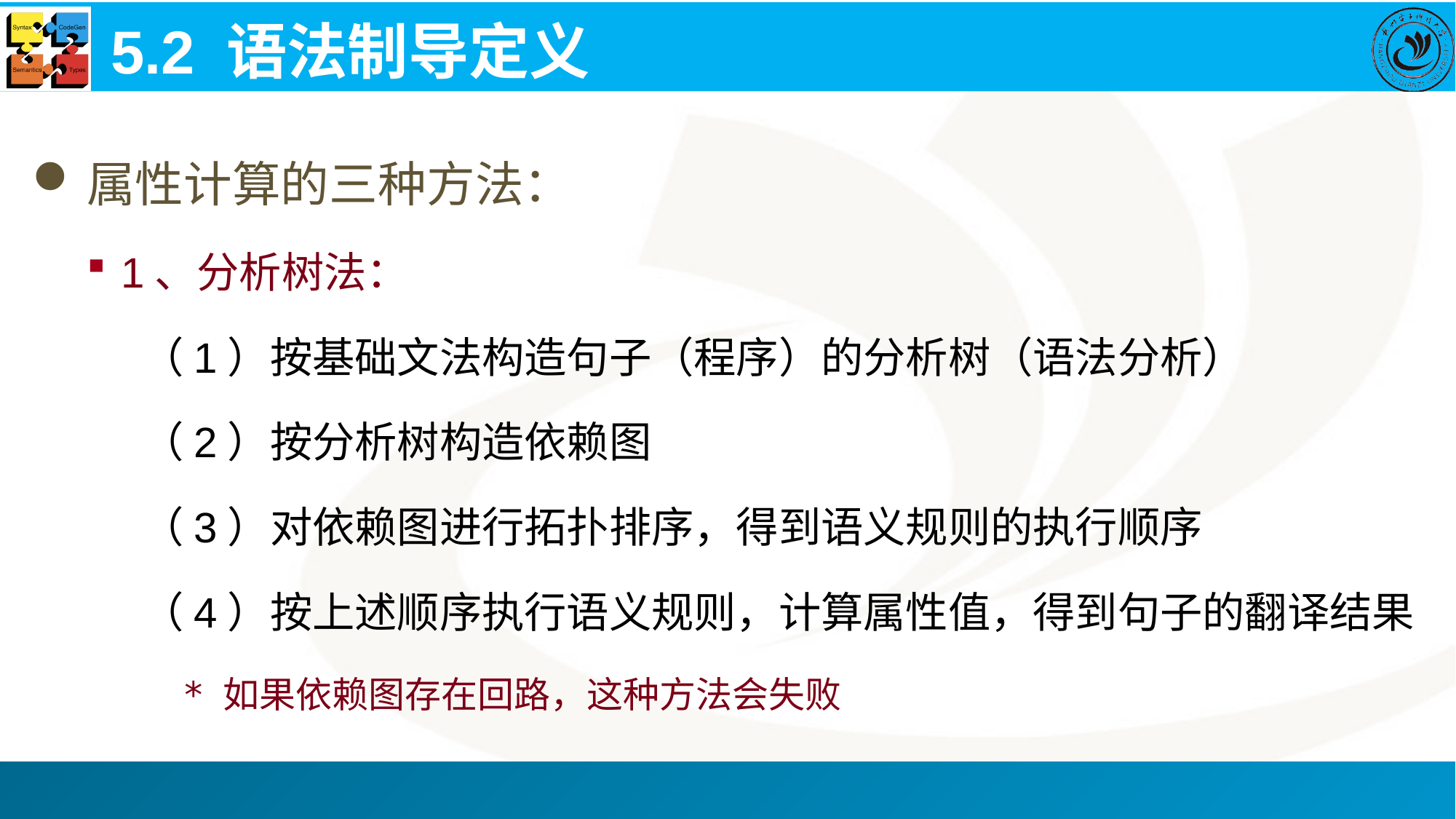

# 5.2 语法制导定义
属性计算的三种方法：
1、分析树法：
（1）按基础文法构造句子（程序）的分析树（语法分析）
（2）按分析树构造依赖图
（3）对依赖图进行拓扑排序，得到语义规则的执行顺序
（4）按上述顺序执行语义规则，计算属性值，得到句子的翻译结果
* 如果依赖图存在回路，这种方法会失败
28